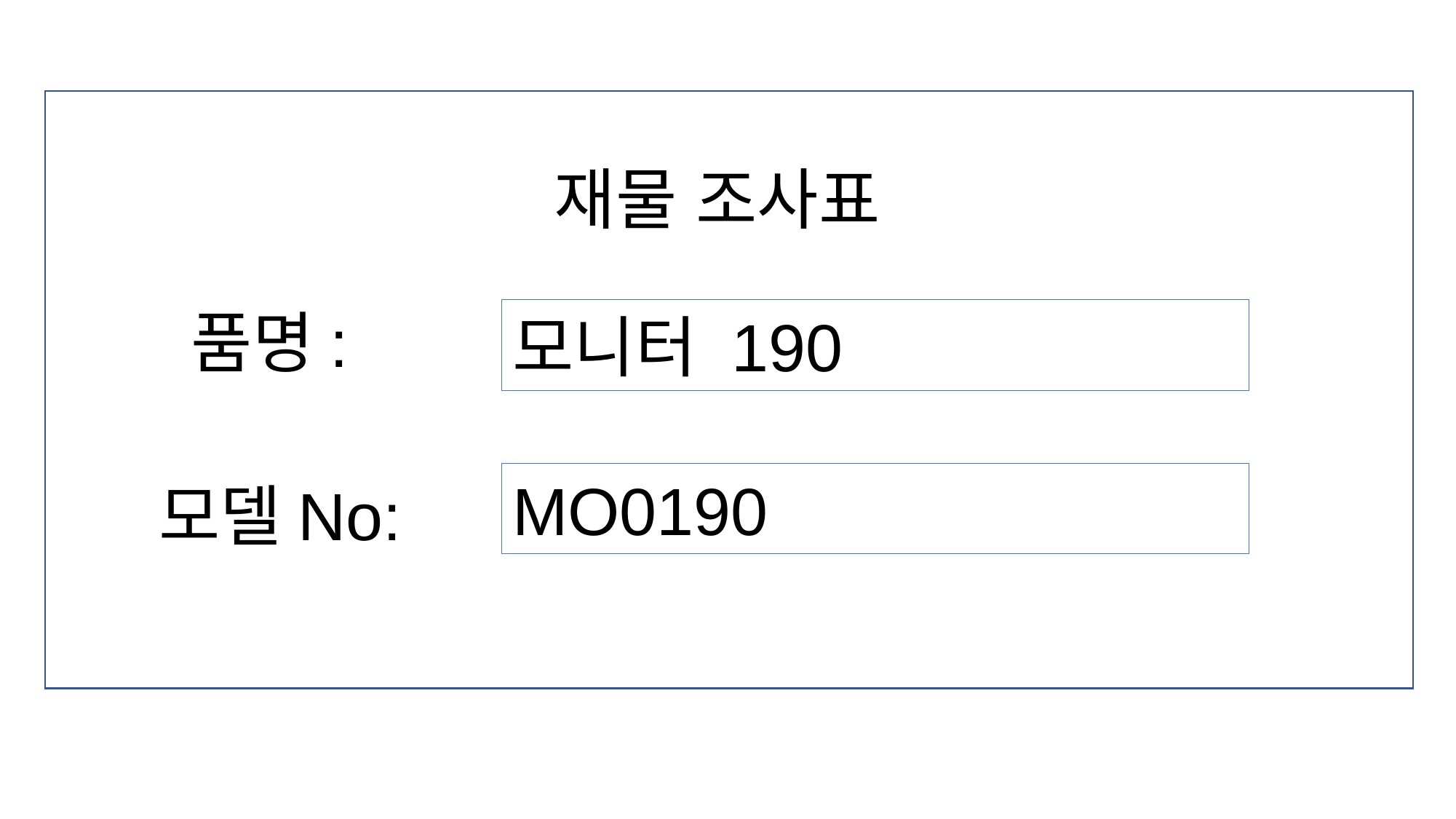

재물 조사표
품명:
모니터 190
MO0190
모델No: